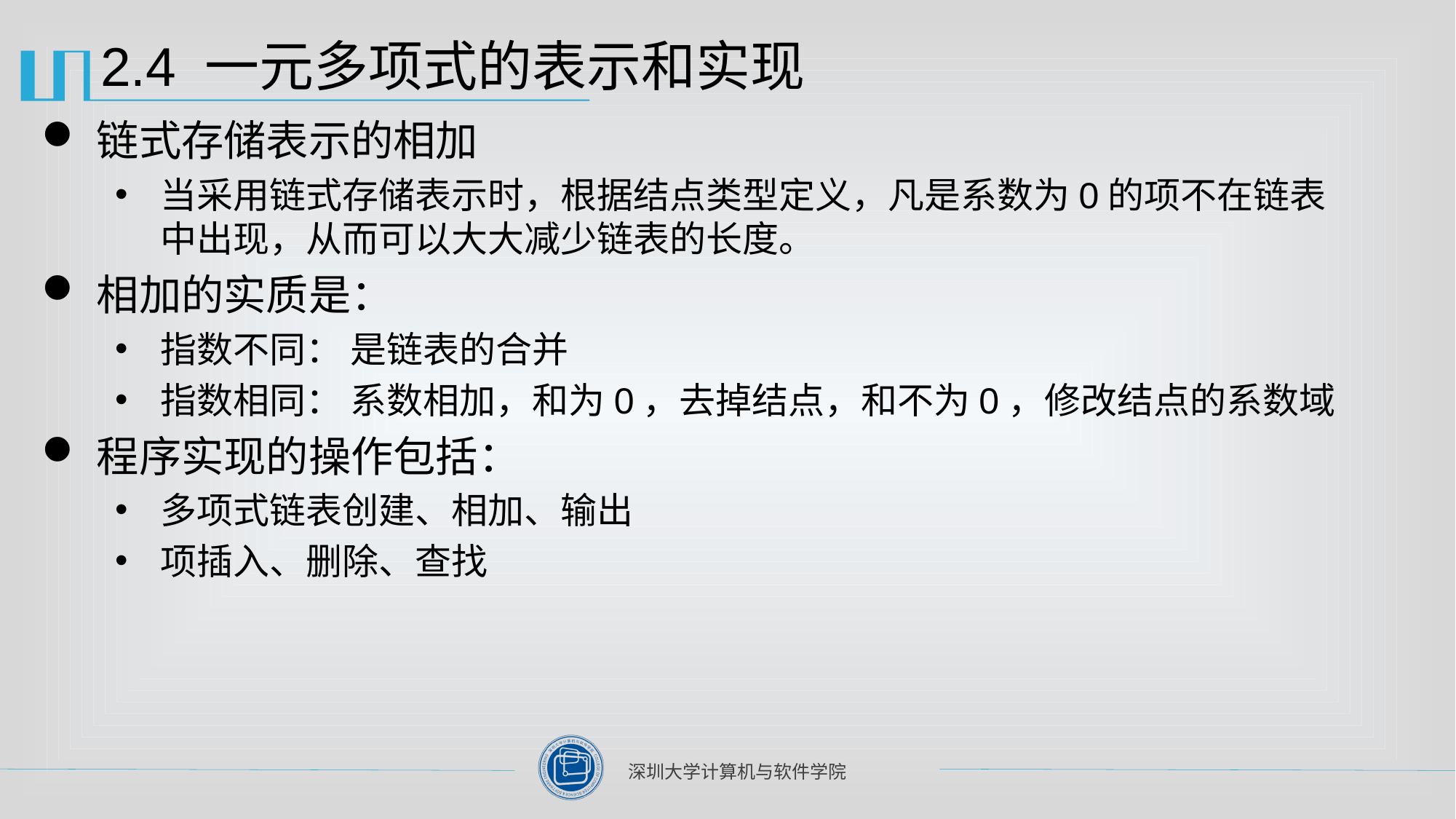

# 2.4 一元多项式的表示和实现
链式存储表示的相加
当采用链式存储表示时，根据结点类型定义，凡是系数为0的项不在链表中出现，从而可以大大减少链表的长度。
相加的实质是：
指数不同： 是链表的合并
指数相同： 系数相加，和为0，去掉结点，和不为0，修改结点的系数域
程序实现的操作包括：
多项式链表创建、相加、输出
项插入、删除、查找

66